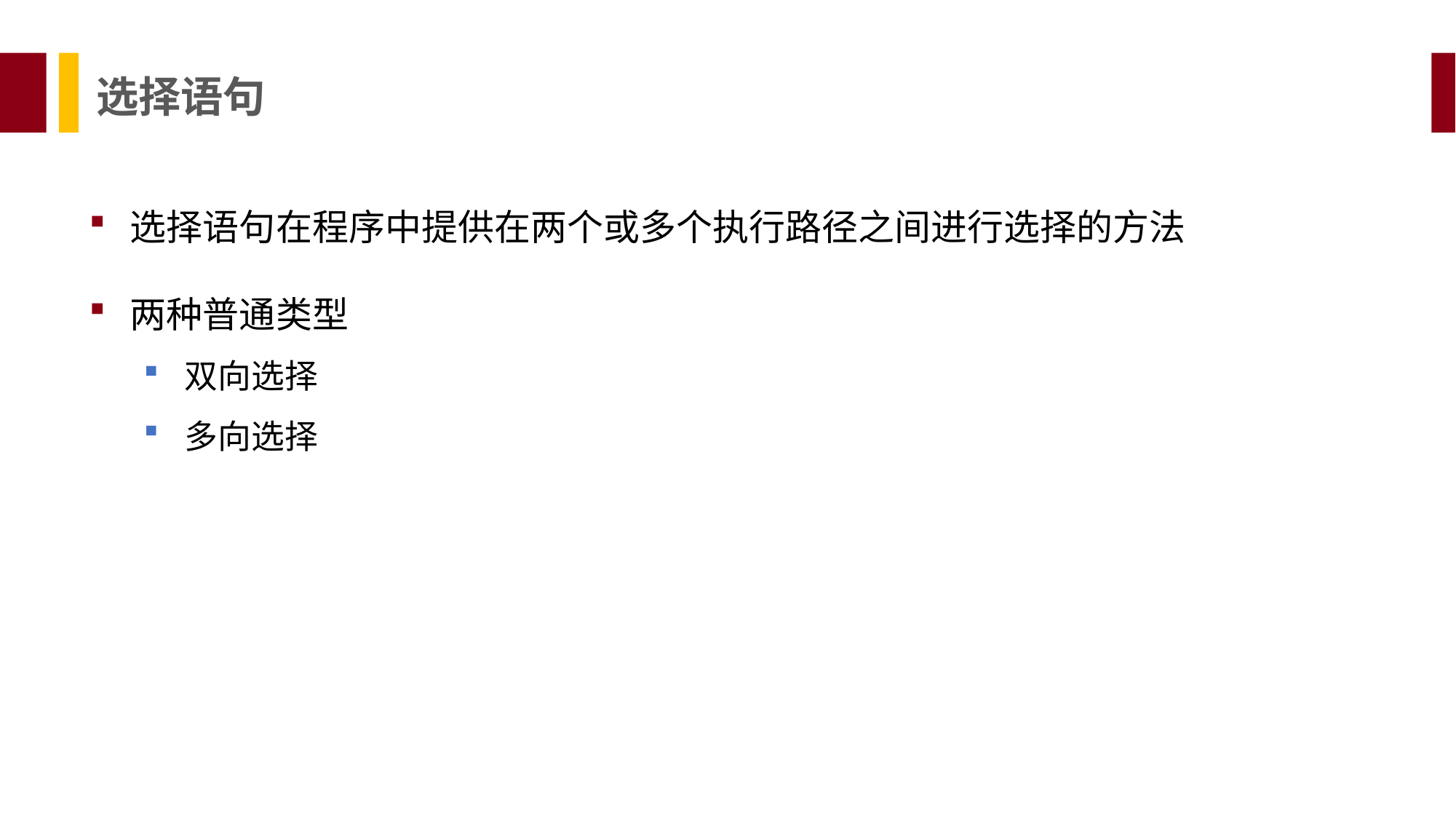

选择语句
选择语句在程序中提供在两个或多个执行路径之间进行选择的方法
两种普通类型
双向选择
多向选择